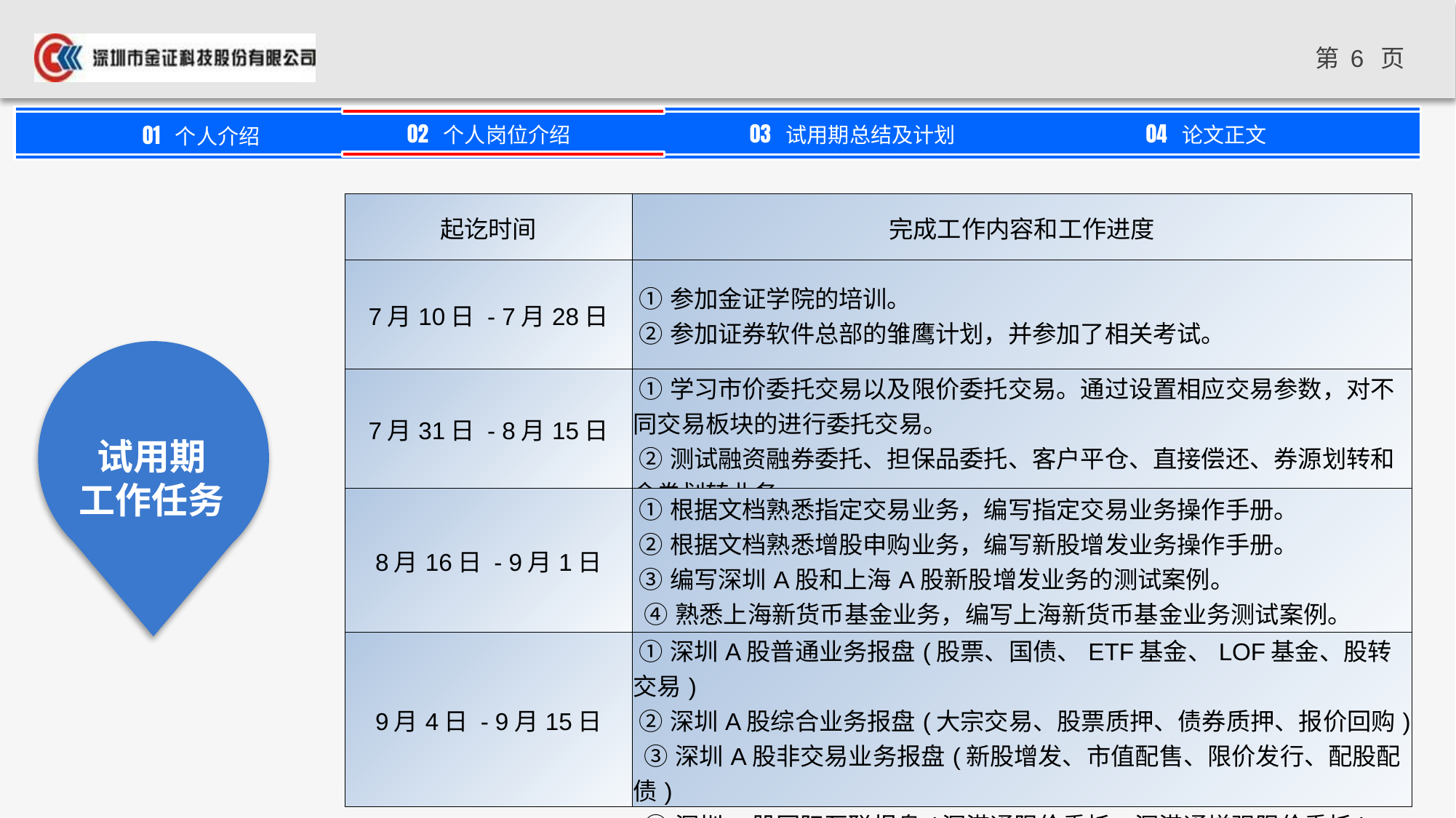

| 起讫时间 | 完成工作内容和工作进度 |
| --- | --- |
| 7月10日 - 7月28日 | ①参加金证学院的培训。 ②参加证券软件总部的雏鹰计划，并参加了相关考试。 |
| 7月31日 - 8月15日 | ①学习市价委托交易以及限价委托交易。通过设置相应交易参数，对不同交易板块的进行委托交易。 ②测试融资融券委托、担保品委托、客户平仓、直接偿还、券源划转和余券划转业务 |
| 8月16日 - 9月1日 | ①根据文档熟悉指定交易业务，编写指定交易业务操作手册。 ②根据文档熟悉增股申购业务，编写新股增发业务操作手册。 ③编写深圳A股和上海A股新股增发业务的测试案例。 ④熟悉上海新货币基金业务，编写上海新货币基金业务测试案例。 |
| 9月4日 - 9月15日 | ①深圳A股普通业务报盘(股票、国债、ETF基金、LOF基金、股转交易) ②深圳A股综合业务报盘(大宗交易、股票质押、债券质押、报价回购) ③深圳A股非交易业务报盘(新股增发、市值配售、限价发行、配股配债) ④深圳A股国际互联报盘(深港通限价委托、深港通增强限价委托) |

试用期
工作任务